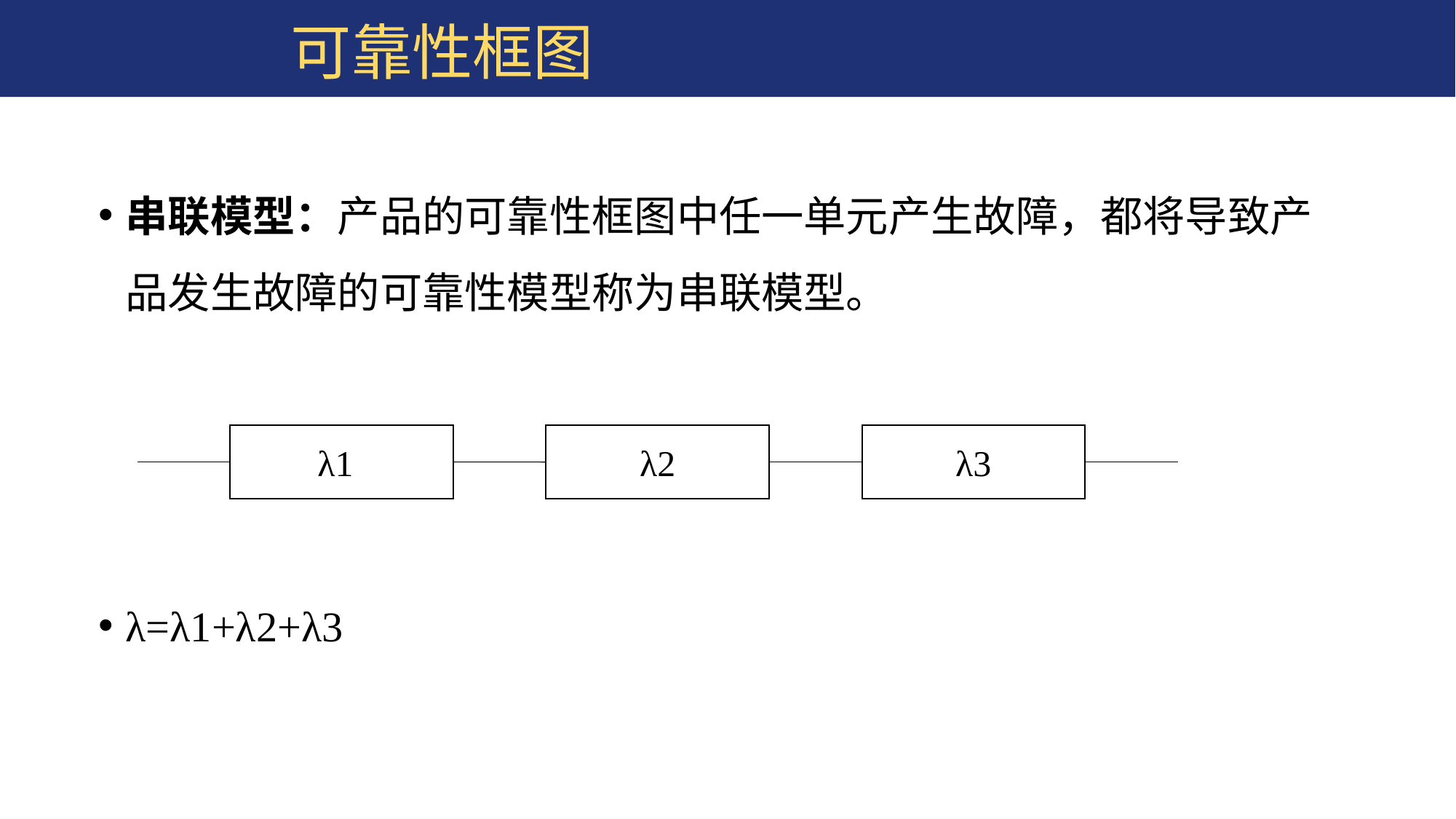

# 可靠性框图
串联模型：产品的可靠性框图中任一单元产生故障，都将导致产品发生故障的可靠性模型称为串联模型。

λ=λ1+λ2+λ3

λ1
λ2
λ3